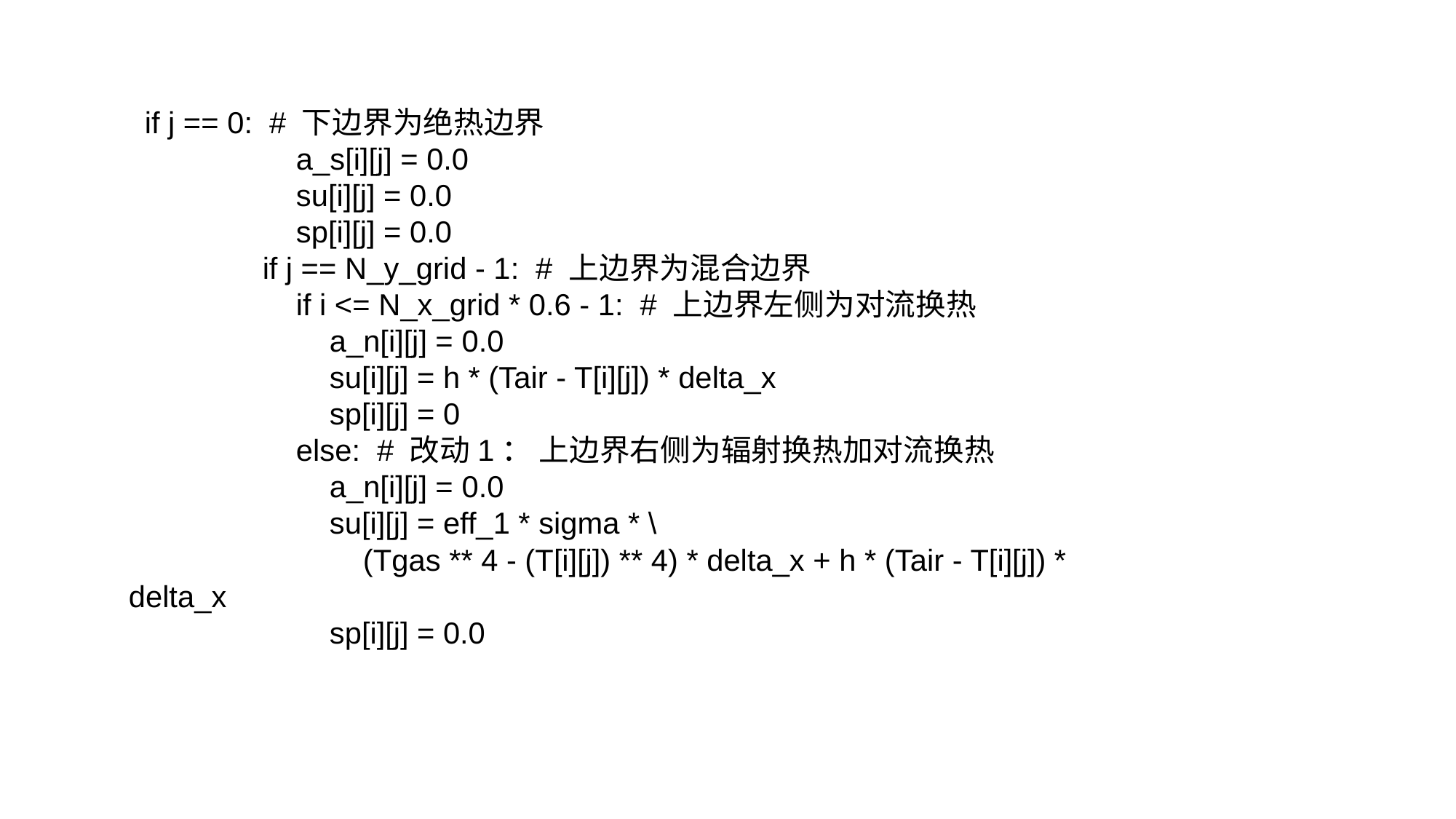

if j == 0:  # 下边界为绝热边界
                    a_s[i][j] = 0.0
                    su[i][j] = 0.0
                    sp[i][j] = 0.0
                if j == N_y_grid - 1:  # 上边界为混合边界
                    if i <= N_x_grid * 0.6 - 1:  # 上边界左侧为对流换热
                        a_n[i][j] = 0.0
                        su[i][j] = h * (Tair - T[i][j]) * delta_x
                        sp[i][j] = 0
                    else:  # 改动1： 上边界右侧为辐射换热加对流换热
                        a_n[i][j] = 0.0
                        su[i][j] = eff_1 * sigma * \
                            (Tgas ** 4 - (T[i][j]) ** 4) * delta_x + h * (Tair - T[i][j]) * delta_x
                        sp[i][j] = 0.0